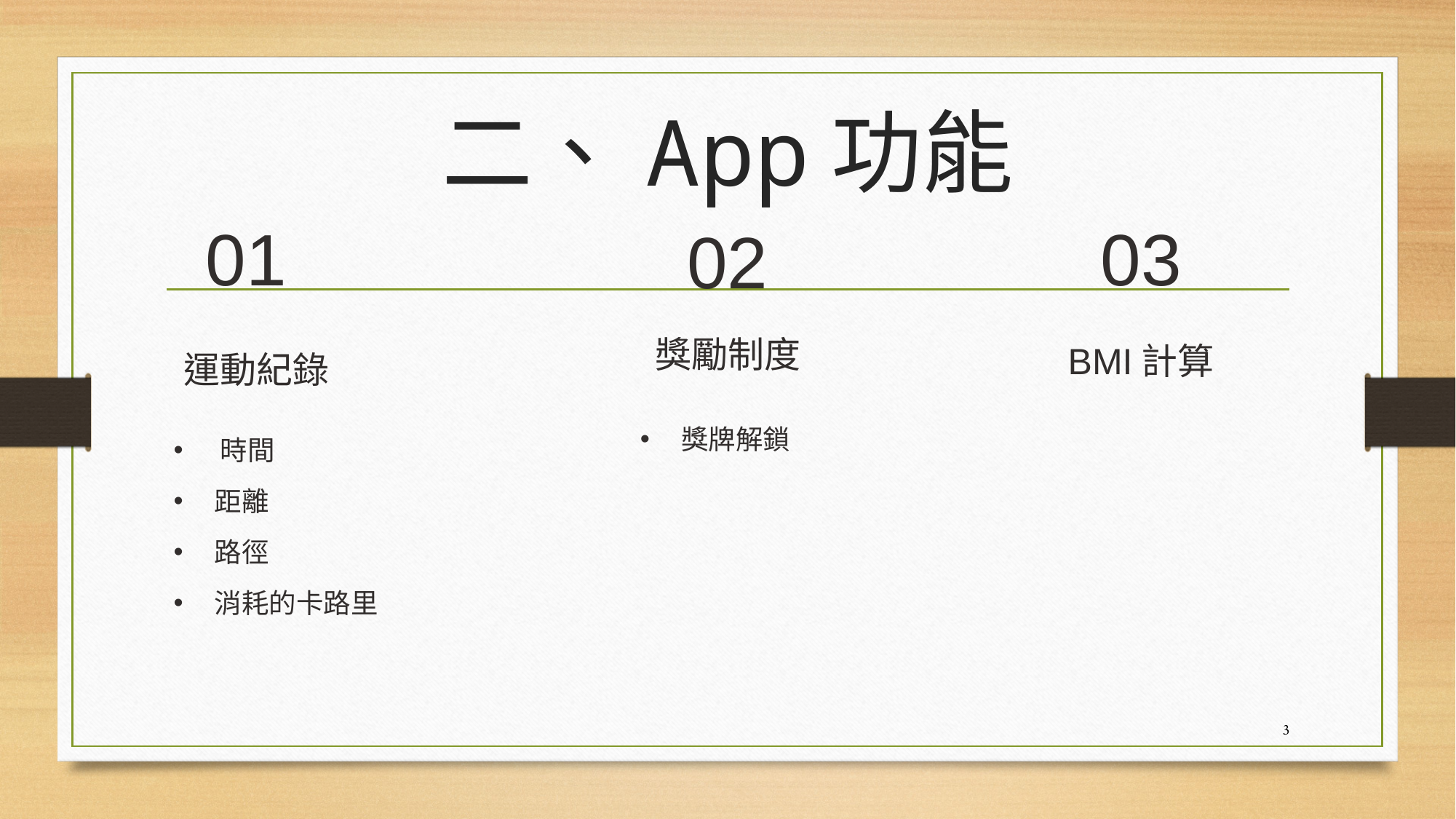

# 二、App功能
01
運動紀錄
 時間
距離
路徑
消耗的卡路里

03
BMI計算
02
獎勵制度
獎牌解鎖
3